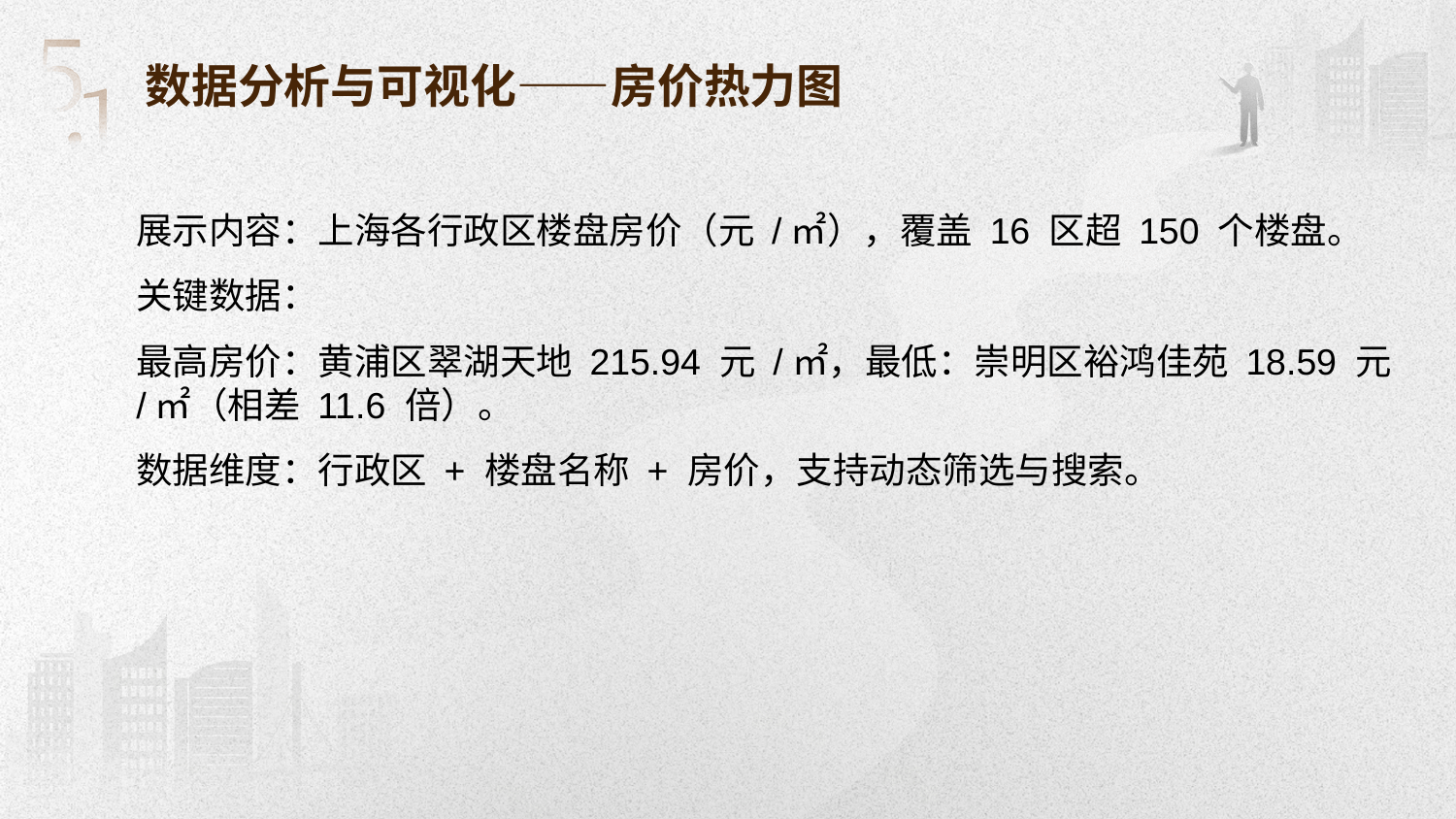

数据分析与可视化——房价热力图
展示内容：上海各行政区楼盘房价（元 /㎡），覆盖 16 区超 150 个楼盘。
关键数据：
最高房价：黄浦区翠湖天地 215.94 元 /㎡，最低：崇明区裕鸿佳苑 18.59 元 /㎡（相差 11.6 倍）。
数据维度：行政区 + 楼盘名称 + 房价，支持动态筛选与搜索。